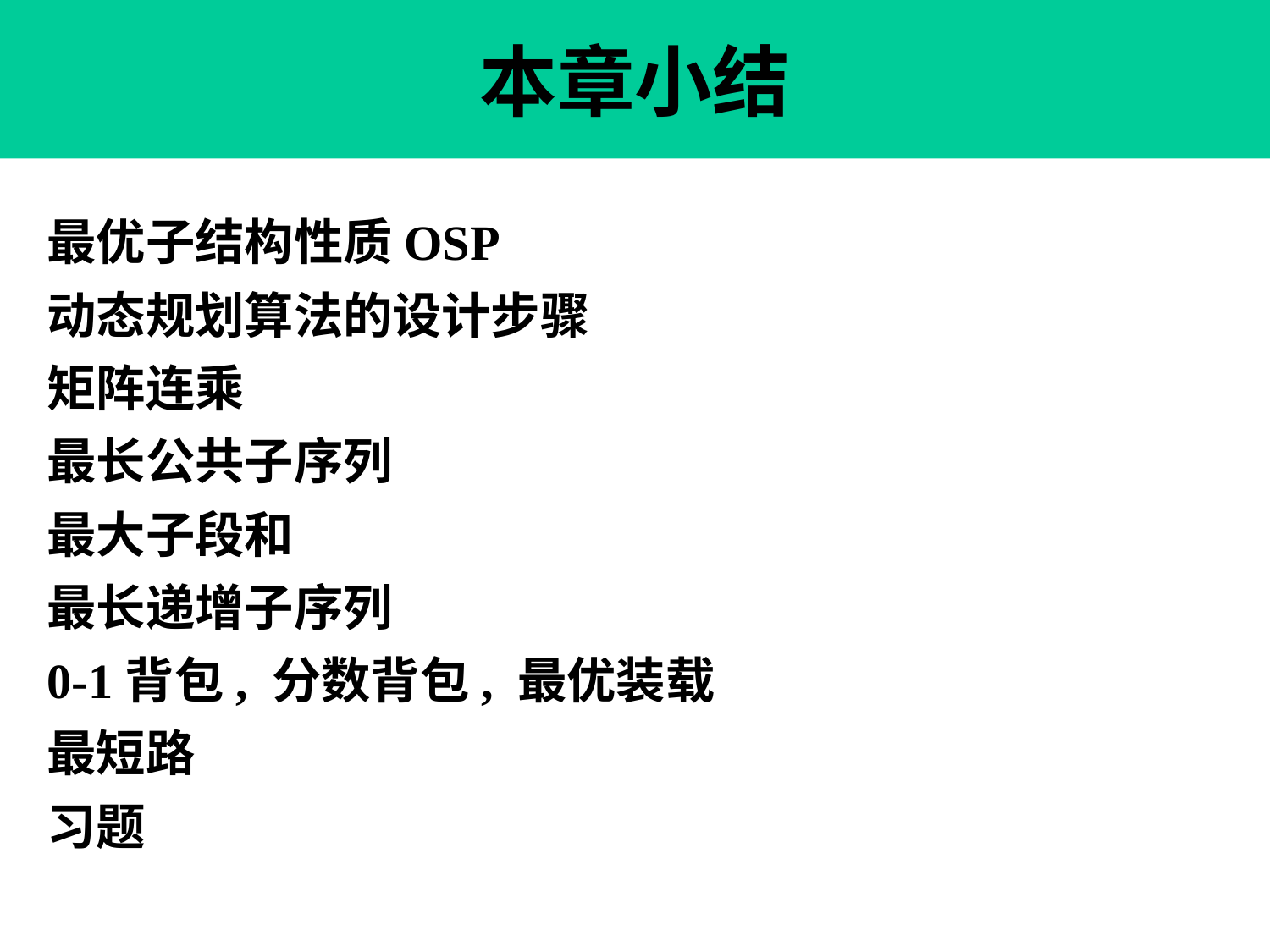

本章小结
最优子结构性质OSP
动态规划算法的设计步骤
矩阵连乘
最长公共子序列
最大子段和
最长递增子序列
0-1背包, 分数背包, 最优装载
最短路
习题